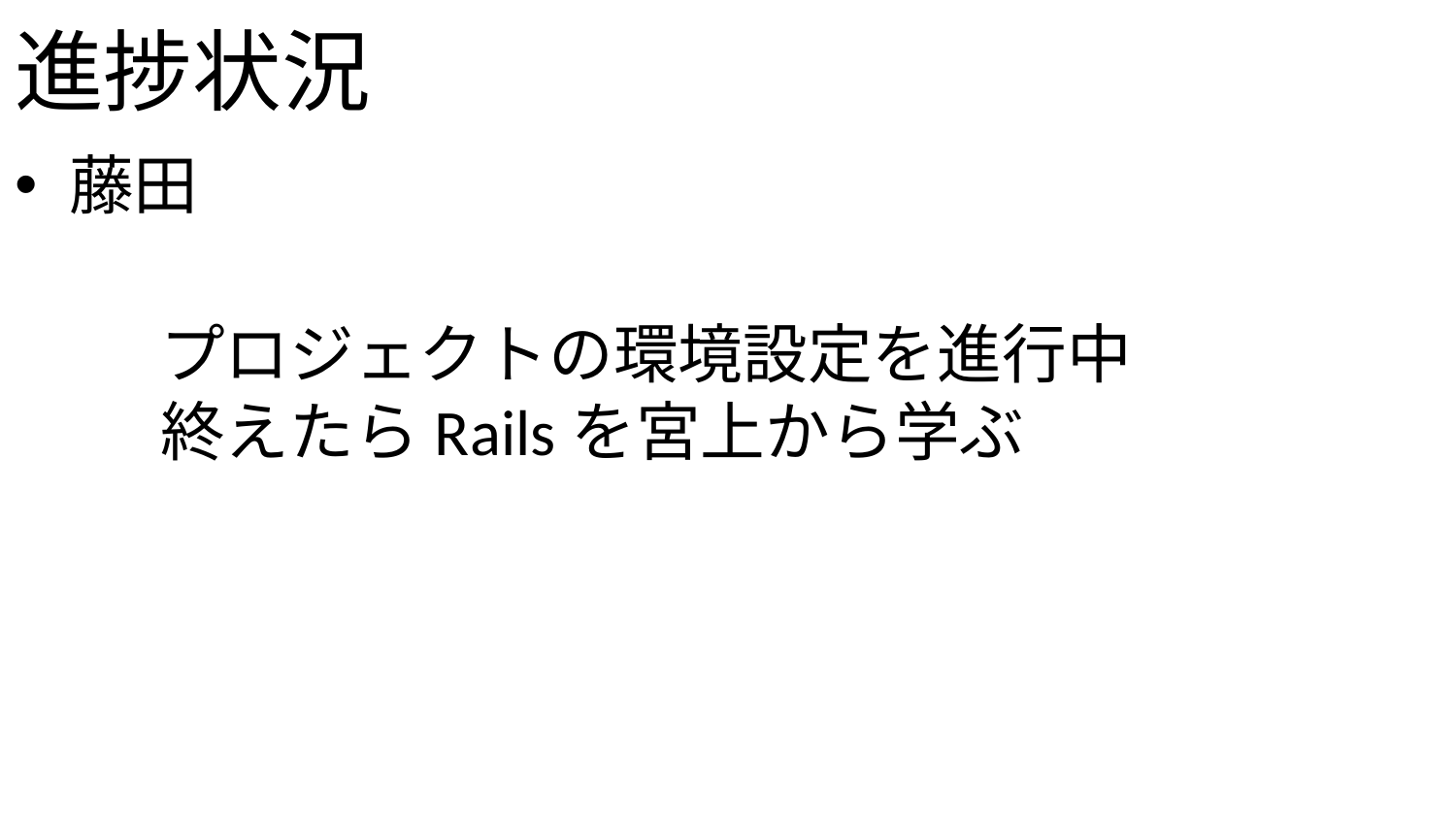

# 進捗状況
藤田
	プロジェクトの環境設定を進行中
	終えたらRailsを宮上から学ぶ